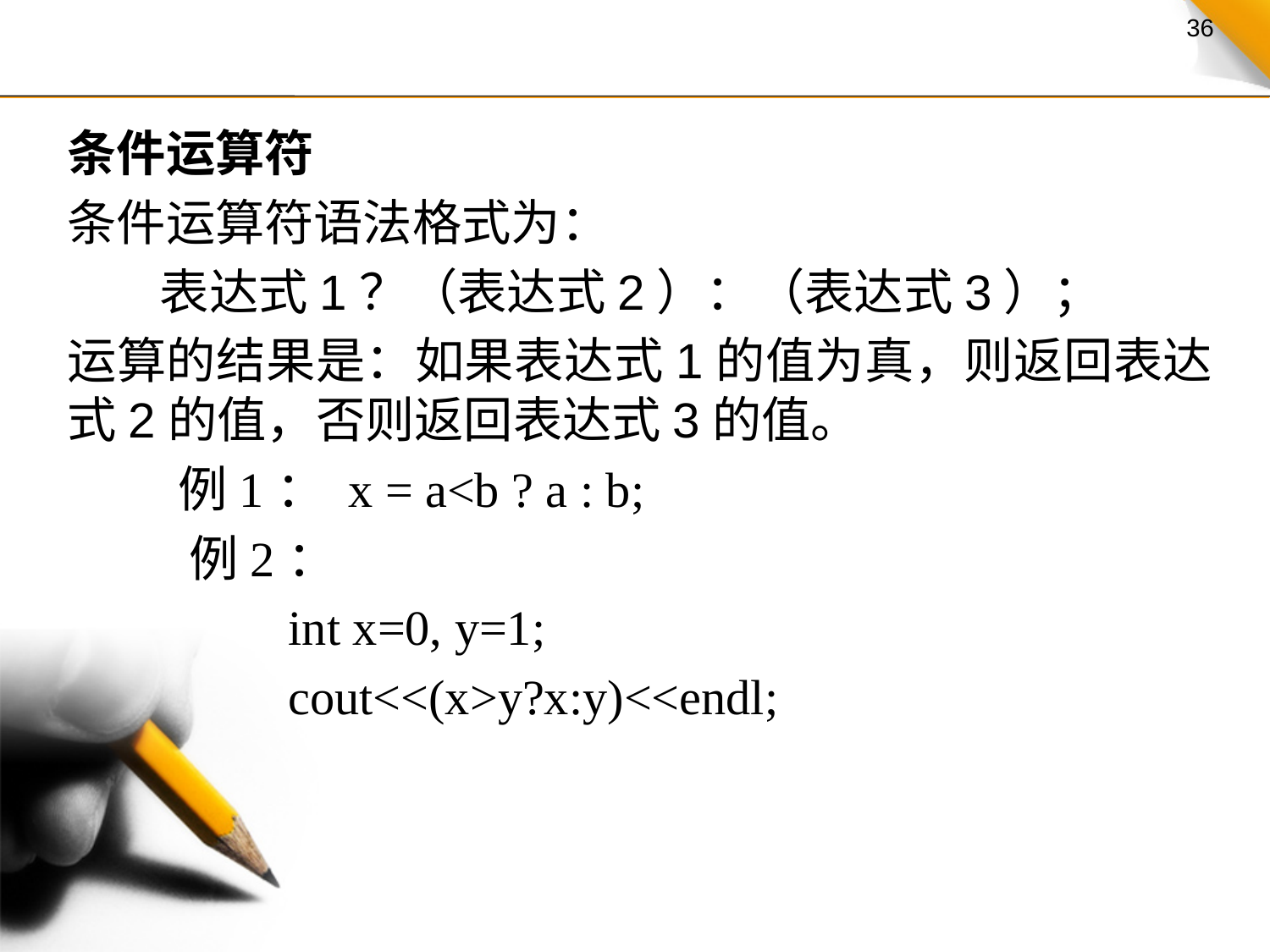

条件运算符
条件运算符语法格式为：
    	   表达式1？（表达式2）：（表达式3）；
运算的结果是：如果表达式1的值为真，则返回表达式2的值，否则返回表达式3的值。
         例1： x = a<b ? a : b;
          例2：
                  int x=0, y=1;
                  cout<<(x>y?x:y)<<endl;